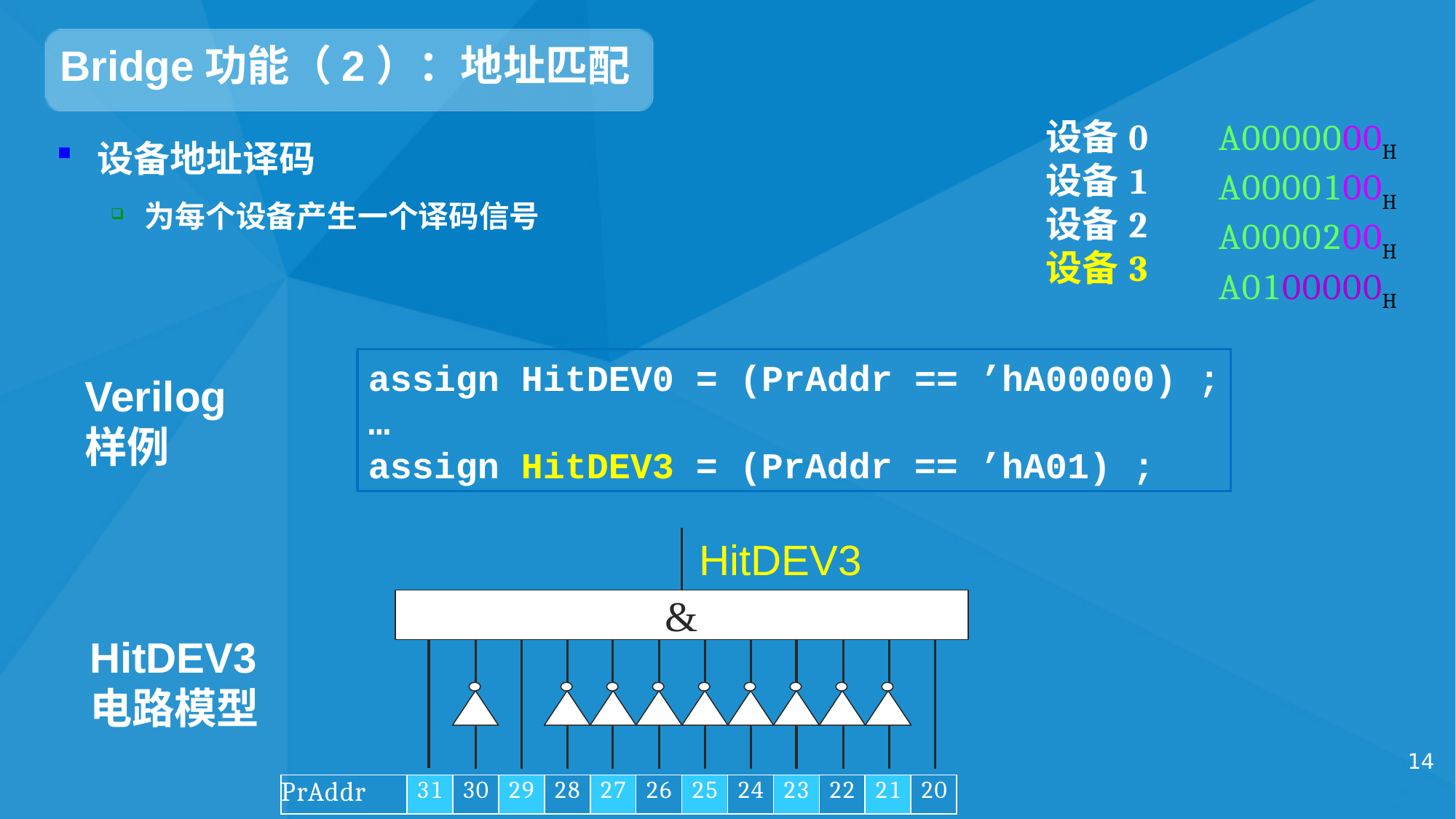

Bridge功能（2）：地址匹配
设备地址译码
为每个设备产生一个译码信号
设备0
设备1
设备2
设备3
A0000000H
A0000100H
A0000200H
A0100000H
assign HitDEV0 = (PrAddr == ’hA00000) ;
…
assign HitDEV3 = (PrAddr == ’hA01) ;
Verilog
样例
HitDEV3
&
HitDEV3
电路模型

14
| PrAddr | 31 | 30 | 29 | 28 | 27 | 26 | 25 | 24 | 23 | 22 | 21 | 20 |
| --- | --- | --- | --- | --- | --- | --- | --- | --- | --- | --- | --- | --- |